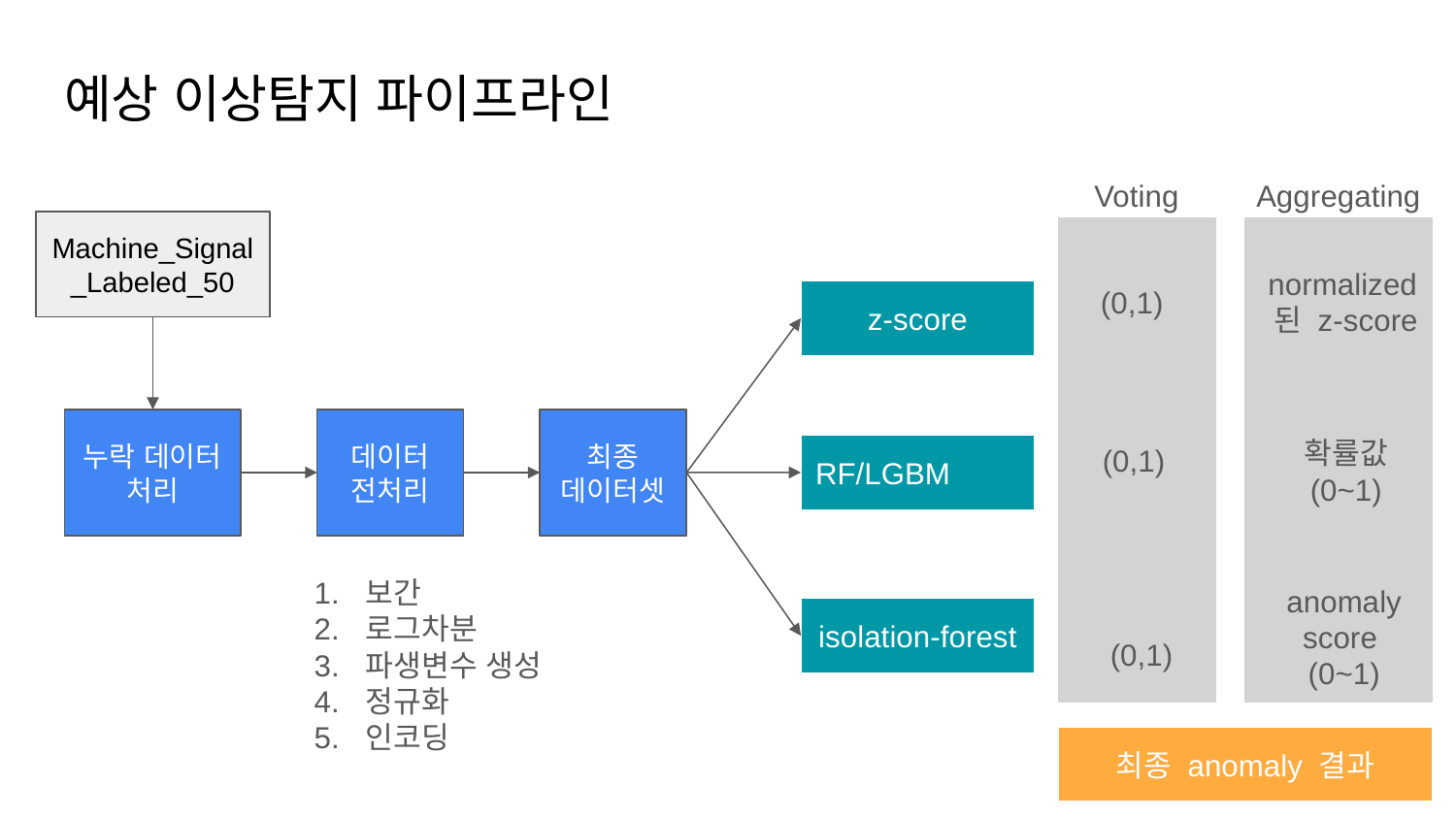

# 예상 이상탐지 파이프라인
Voting
Aggregating
Machine_Signal_Labeled_50

normalized된 z-score

(0,1)
z-score
누락 데이터 처리
데이터 전처리
최종 데이터셋
확률값
(0~1)
(0,1)
RF/LGBM
보간
로그차분
파생변수 생성
정규화
인코딩
anomaly score
(0~1)
isolation-forest
(0,1)
최종 anomaly 결과